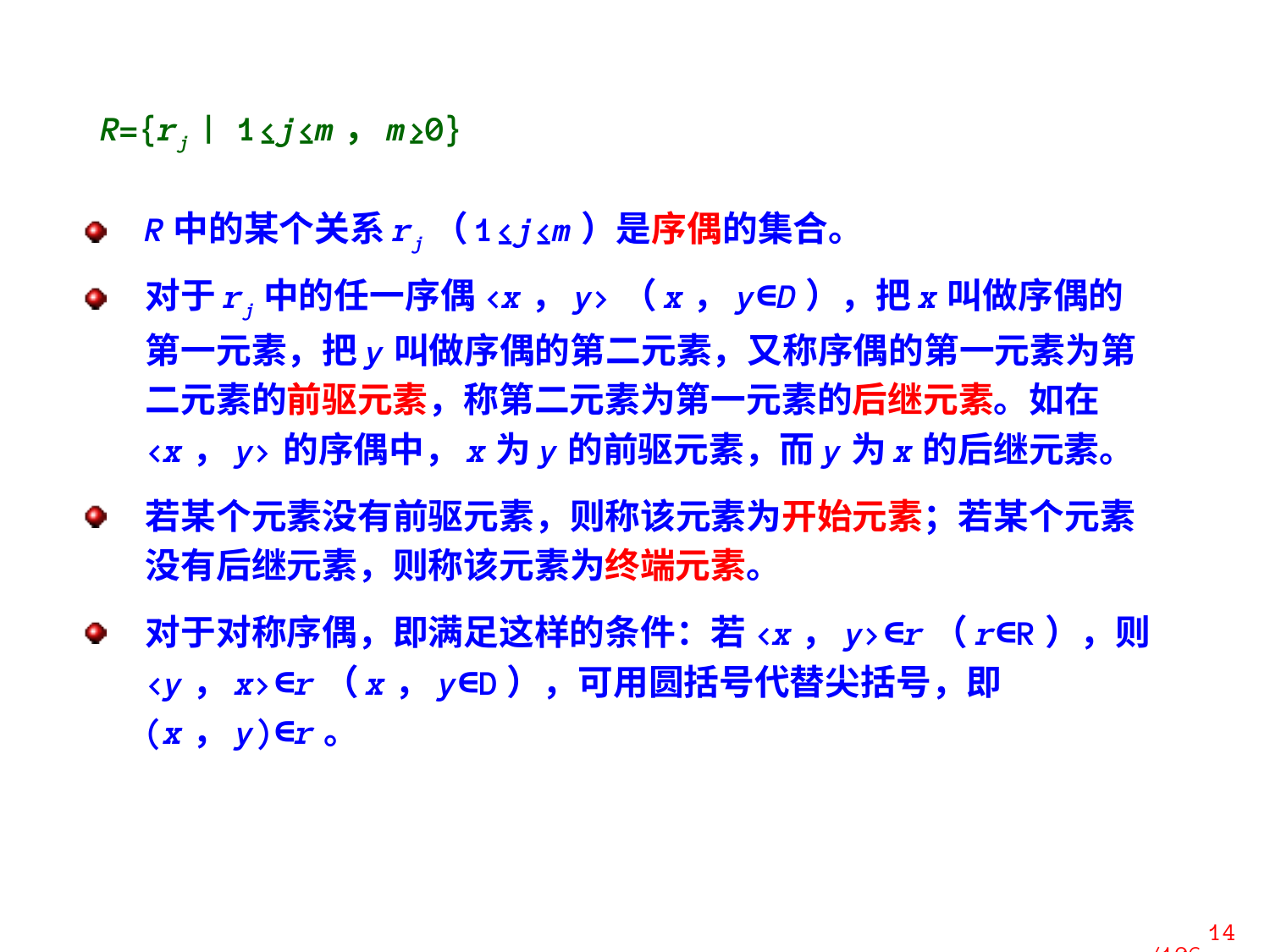

R={rj | 1≤j≤m，m≥0}
R中的某个关系rj（1≤j≤m）是序偶的集合。
对于rj中的任一序偶<x，y>（x，y∈D），把x叫做序偶的第一元素，把y叫做序偶的第二元素，又称序偶的第一元素为第二元素的前驱元素，称第二元素为第一元素的后继元素。如在<x，y>的序偶中，x为y的前驱元素，而y为x的后继元素。
若某个元素没有前驱元素，则称该元素为开始元素；若某个元素没有后继元素，则称该元素为终端元素。
对于对称序偶，即满足这样的条件：若<x，y>∈r（r∈R），则<y，x>∈r（x，y∈D），可用圆括号代替尖括号，即(x，y)∈r。
                 14/106